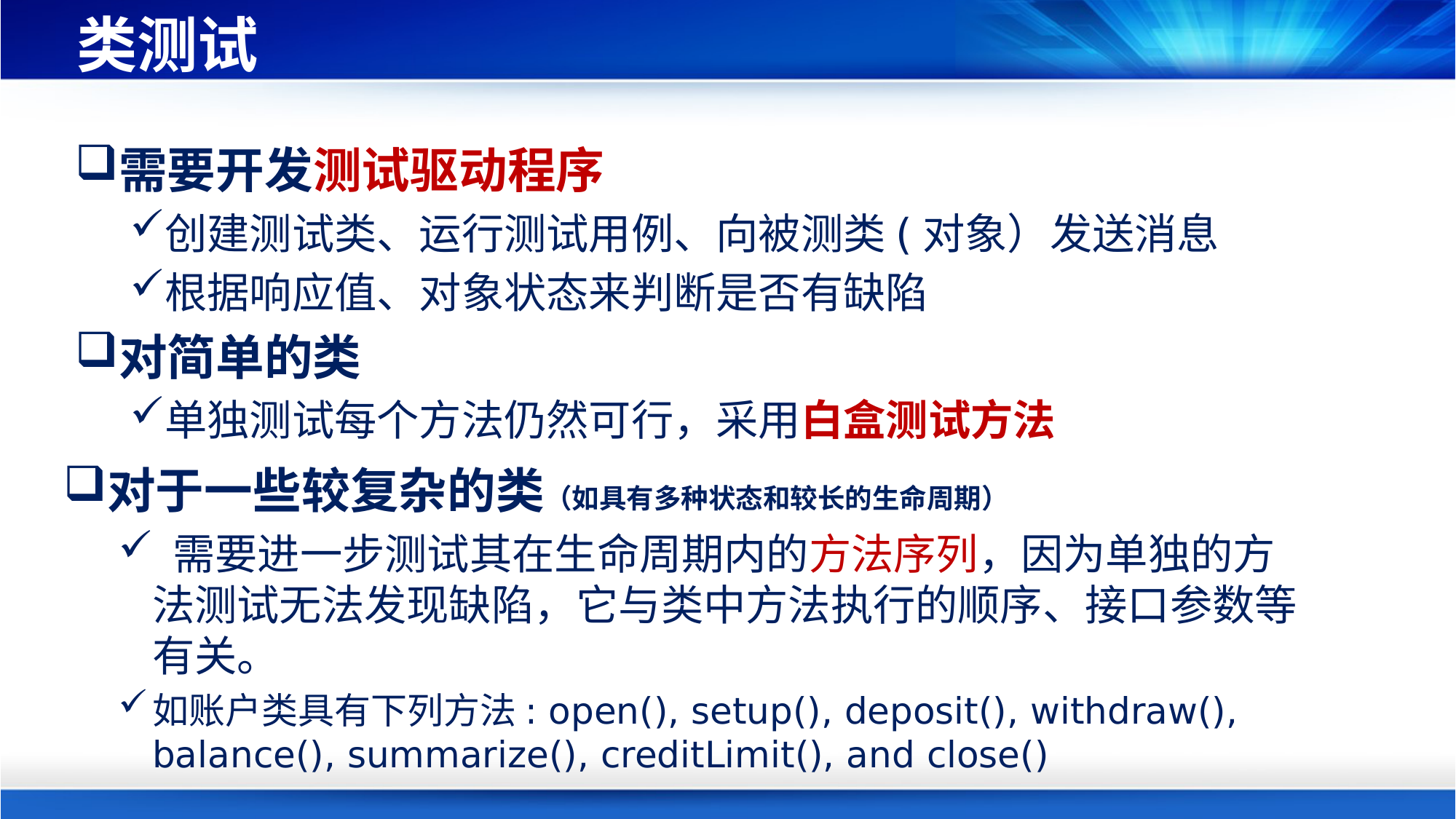

# 类测试
需要开发测试驱动程序
创建测试类、运行测试用例、向被测类(对象）发送消息
根据响应值、对象状态来判断是否有缺陷
对简单的类
单独测试每个方法仍然可行，采用白盒测试方法

对于一些较复杂的类（如具有多种状态和较长的生命周期）
 需要进一步测试其在生命周期内的方法序列，因为单独的方法测试无法发现缺陷，它与类中方法执行的顺序、接口参数等有关。
如账户类具有下列方法: open(), setup(), deposit(), withdraw(), balance(), summarize(), creditLimit(), and close()